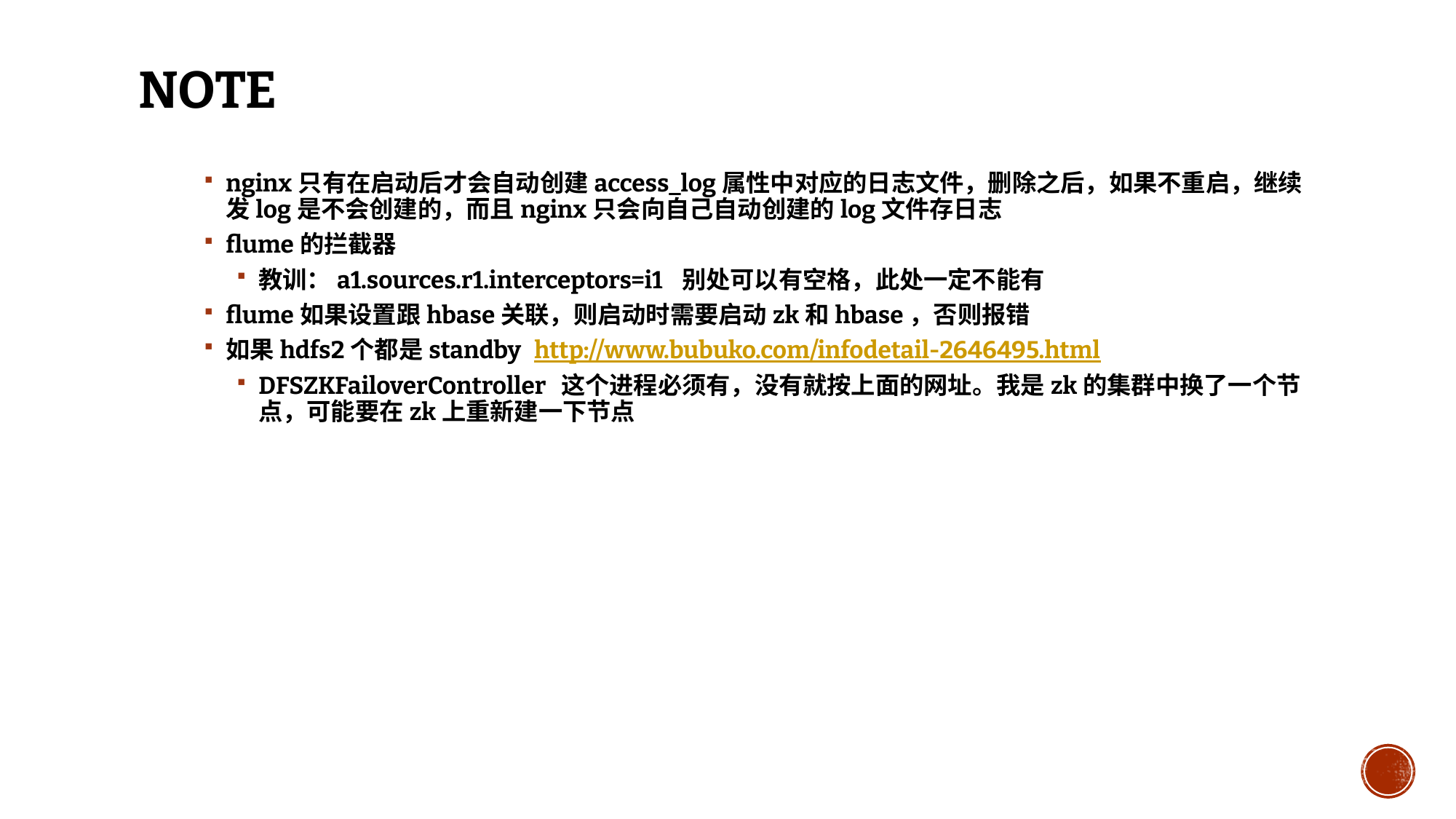

# note
nginx只有在启动后才会自动创建access_log属性中对应的日志文件，删除之后，如果不重启，继续发log是不会创建的，而且nginx只会向自己自动创建的log文件存日志
flume的拦截器
教训：a1.sources.r1.interceptors=i1   别处可以有空格，此处一定不能有
flume如果设置跟hbase关联，则启动时需要启动zk和hbase，否则报错
如果hdfs2个都是standby   http://www.bubuko.com/infodetail-2646495.html
DFSZKFailoverController  这个进程必须有，没有就按上面的网址。我是zk的集群中换了一个节点，可能要在zk上重新建一下节点